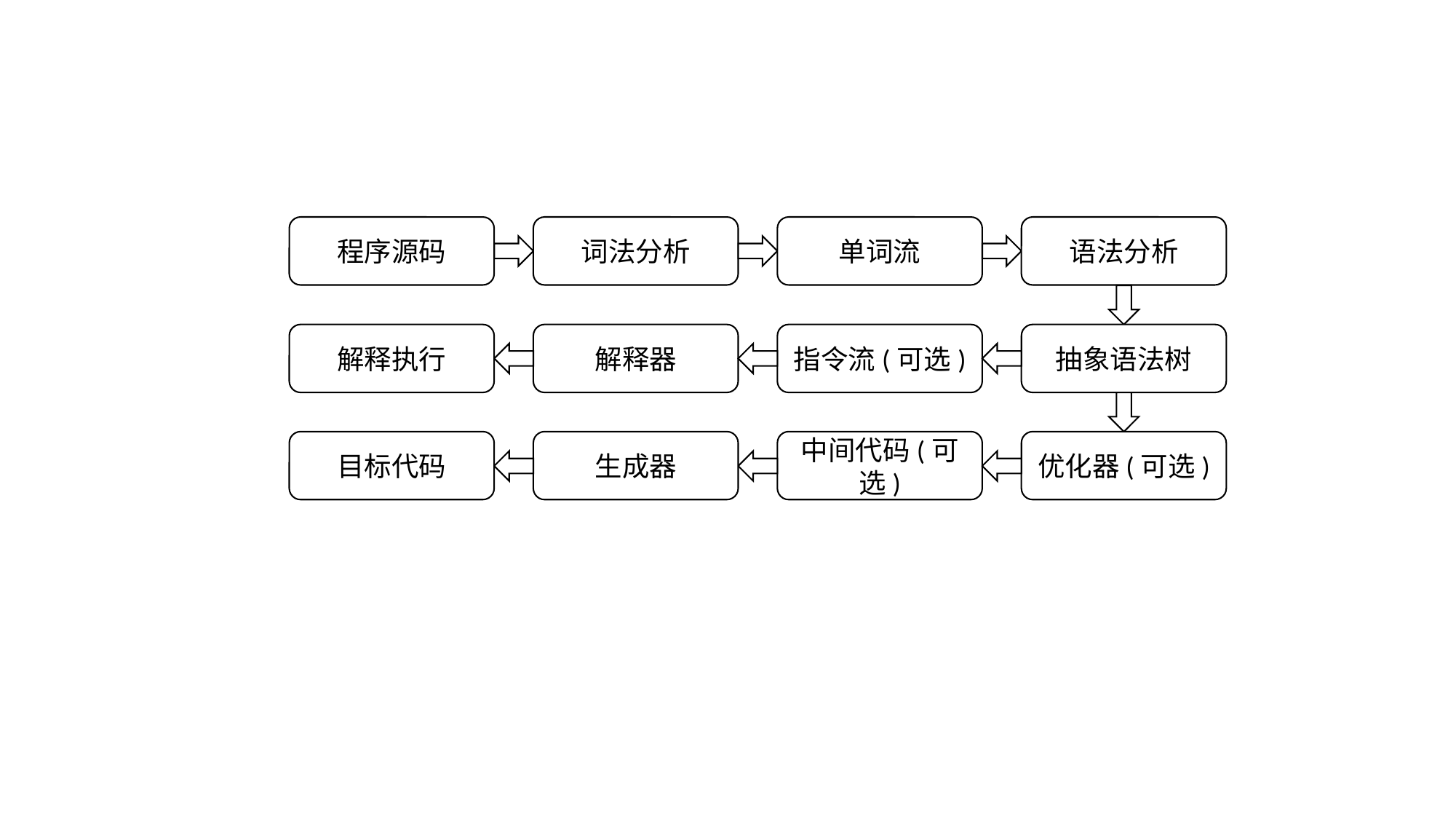

单词流
语法分析
词法分析
程序源码

解释执行
解释器
指令流(可选)
抽象语法树

目标代码
生成器
中间代码(可选)
优化器(可选)